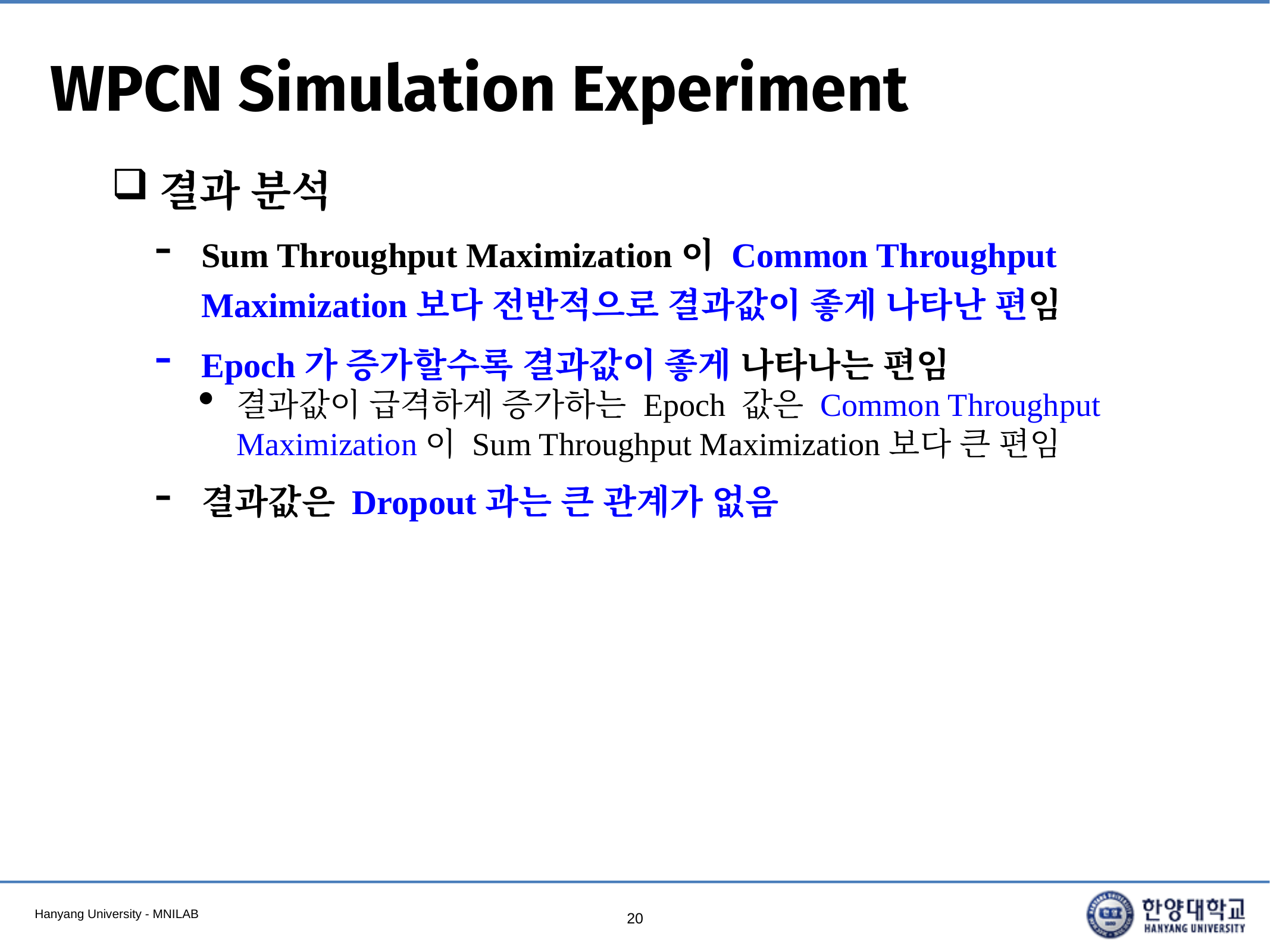

# WPCN Simulation Experiment
결과 분석
Sum Throughput Maximization이 Common Throughput Maximization보다 전반적으로 결과값이 좋게 나타난 편임
Epoch가 증가할수록 결과값이 좋게 나타나는 편임
결과값이 급격하게 증가하는 Epoch 값은 Common Throughput Maximization이 Sum Throughput Maximization보다 큰 편임
결과값은 Dropout과는 큰 관계가 없음
20